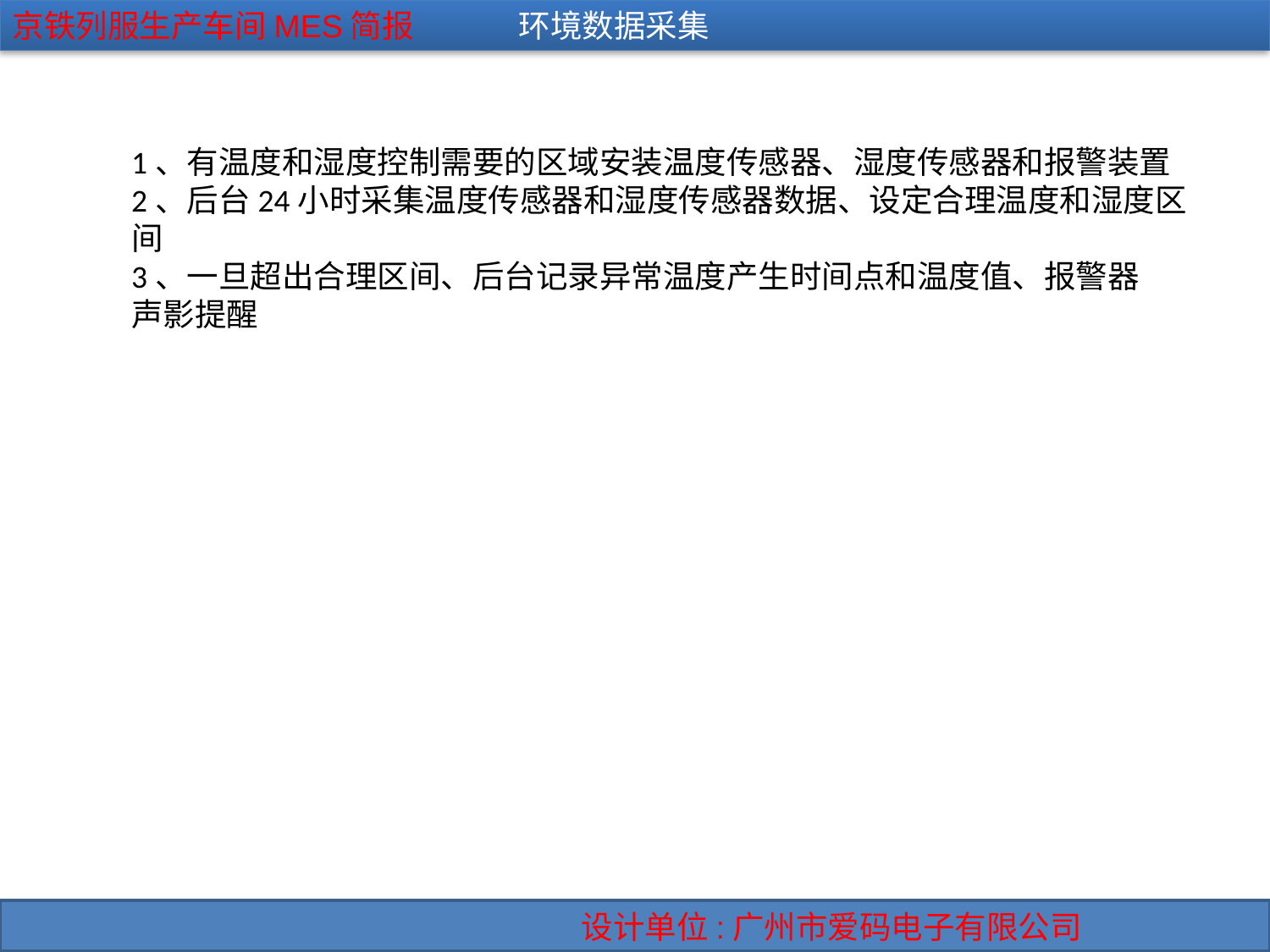

环境数据采集
1、有温度和湿度控制需要的区域安装温度传感器、湿度传感器和报警装置
2、后台24小时采集温度传感器和湿度传感器数据、设定合理温度和湿度区
间
3、一旦超出合理区间、后台记录异常温度产生时间点和温度值、报警器
声影提醒